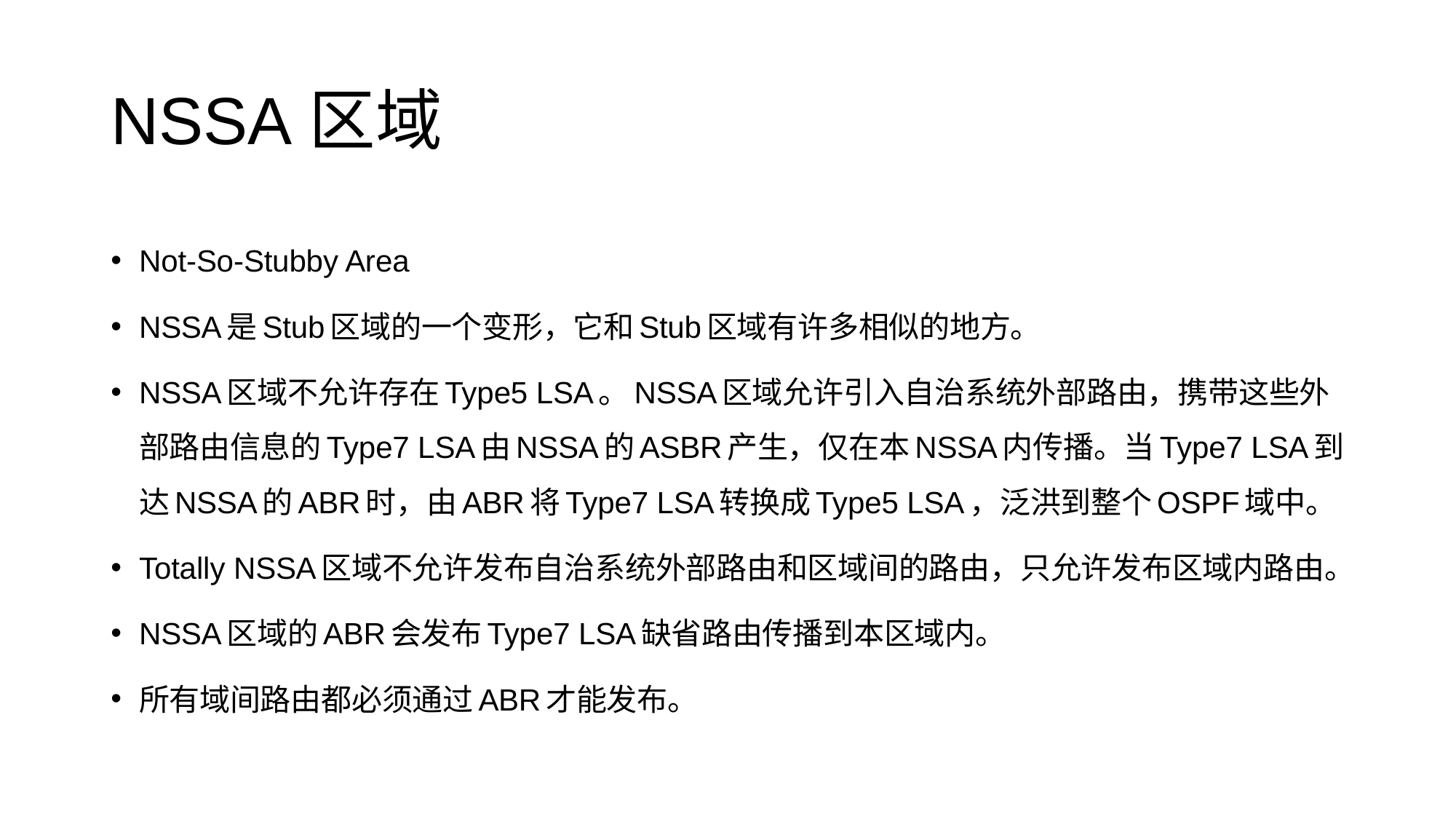

# NSSA区域
Not-So-Stubby Area
NSSA是Stub区域的一个变形，它和Stub区域有许多相似的地方。
NSSA区域不允许存在Type5 LSA。NSSA区域允许引入自治系统外部路由，携带这些外部路由信息的Type7 LSA由NSSA的ASBR产生，仅在本NSSA内传播。当Type7 LSA到达NSSA的ABR时，由ABR将Type7 LSA转换成Type5 LSA，泛洪到整个OSPF域中。
Totally NSSA区域不允许发布自治系统外部路由和区域间的路由，只允许发布区域内路由。
NSSA区域的ABR会发布Type7 LSA缺省路由传播到本区域内。
所有域间路由都必须通过ABR才能发布。